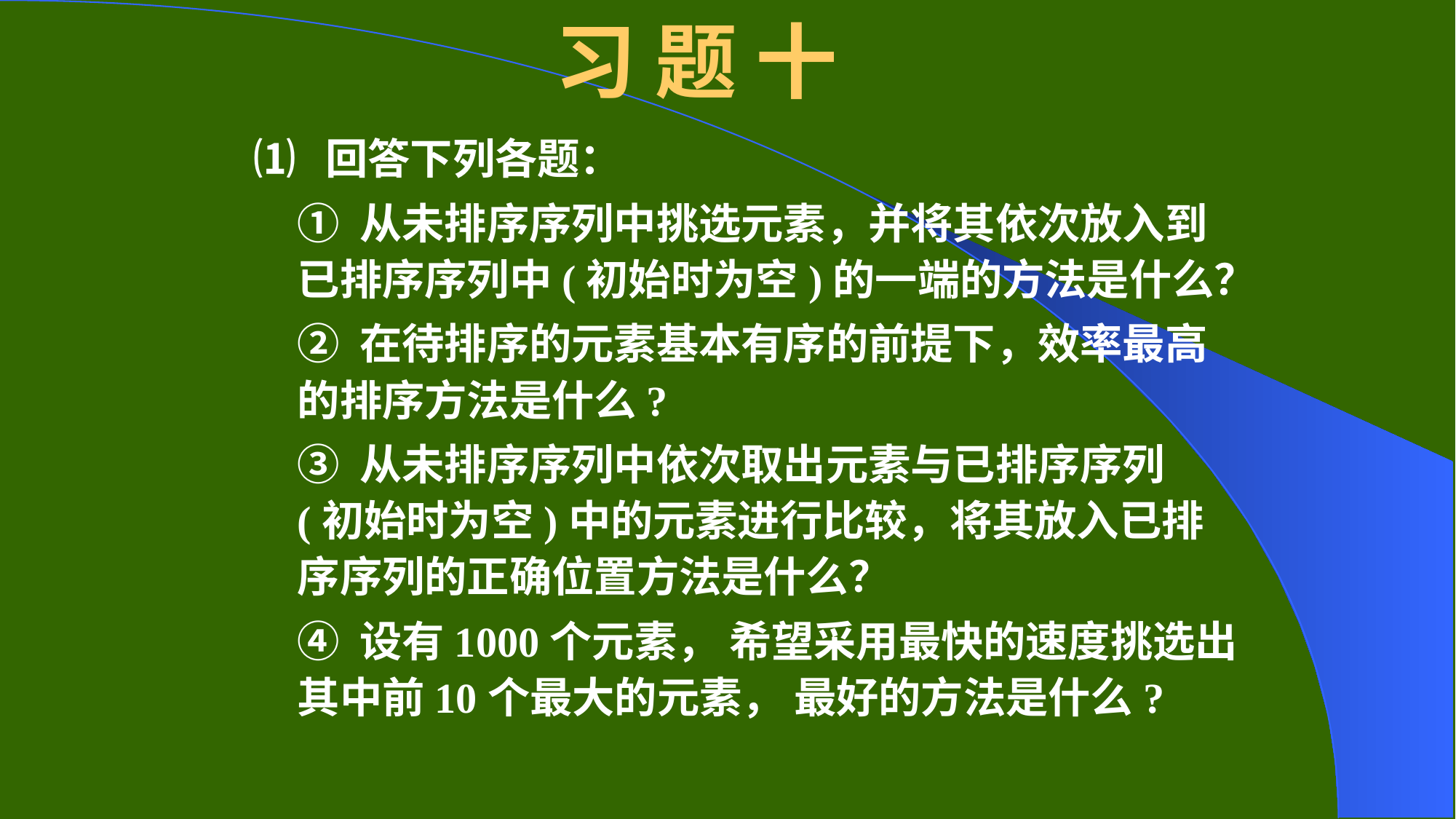

# 习 题 十
⑴  回答下列各题：
① 从未排序序列中挑选元素，并将其依次放入到已排序序列中(初始时为空)的一端的方法是什么？
② 在待排序的元素基本有序的前提下，效率最高的排序方法是什么?
③ 从未排序序列中依次取出元素与已排序序列 (初始时为空)中的元素进行比较，将其放入已排序序列的正确位置方法是什么？
④ 设有1000个元素， 希望采用最快的速度挑选出其中前10个最大的元素， 最好的方法是什么?